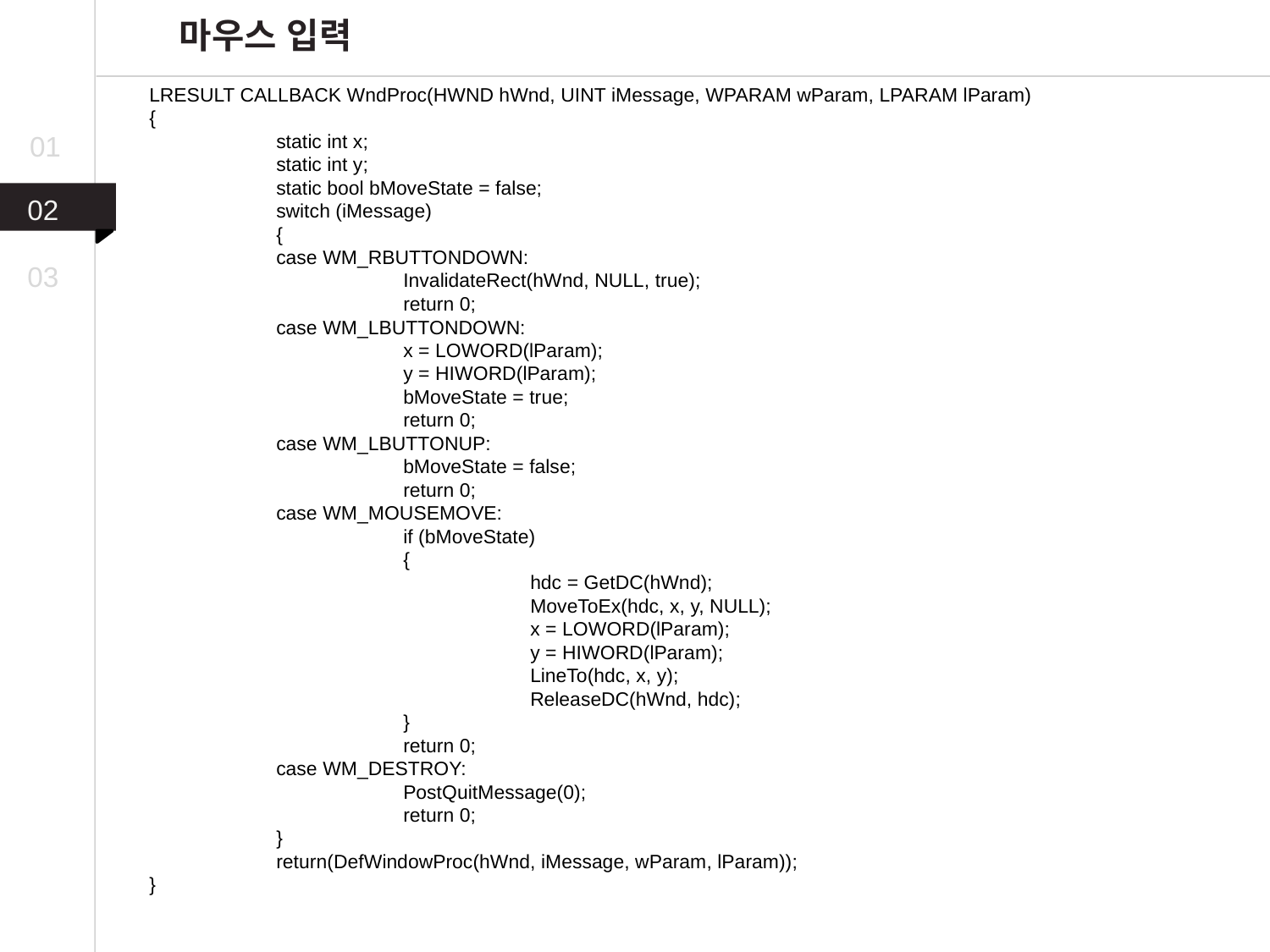

마우스 입력
LRESULT CALLBACK WndProc(HWND hWnd, UINT iMessage, WPARAM wParam, LPARAM lParam)
{
	static int x;
	static int y;
	static bool bMoveState = false;
	switch (iMessage)
	{
	case WM_RBUTTONDOWN:
		InvalidateRect(hWnd, NULL, true);
		return 0;
	case WM_LBUTTONDOWN:
		x = LOWORD(lParam);
		y = HIWORD(lParam);
		bMoveState = true;
		return 0;
	case WM_LBUTTONUP:
		bMoveState = false;
		return 0;
	case WM_MOUSEMOVE:
		if (bMoveState)
		{
			hdc = GetDC(hWnd);
			MoveToEx(hdc, x, y, NULL);
			x = LOWORD(lParam);
			y = HIWORD(lParam);
			LineTo(hdc, x, y);
			ReleaseDC(hWnd, hdc);
		}
		return 0;
	case WM_DESTROY:
		PostQuitMessage(0);
		return 0;
	}
	return(DefWindowProc(hWnd, iMessage, wParam, lParam));
}
01

02

03